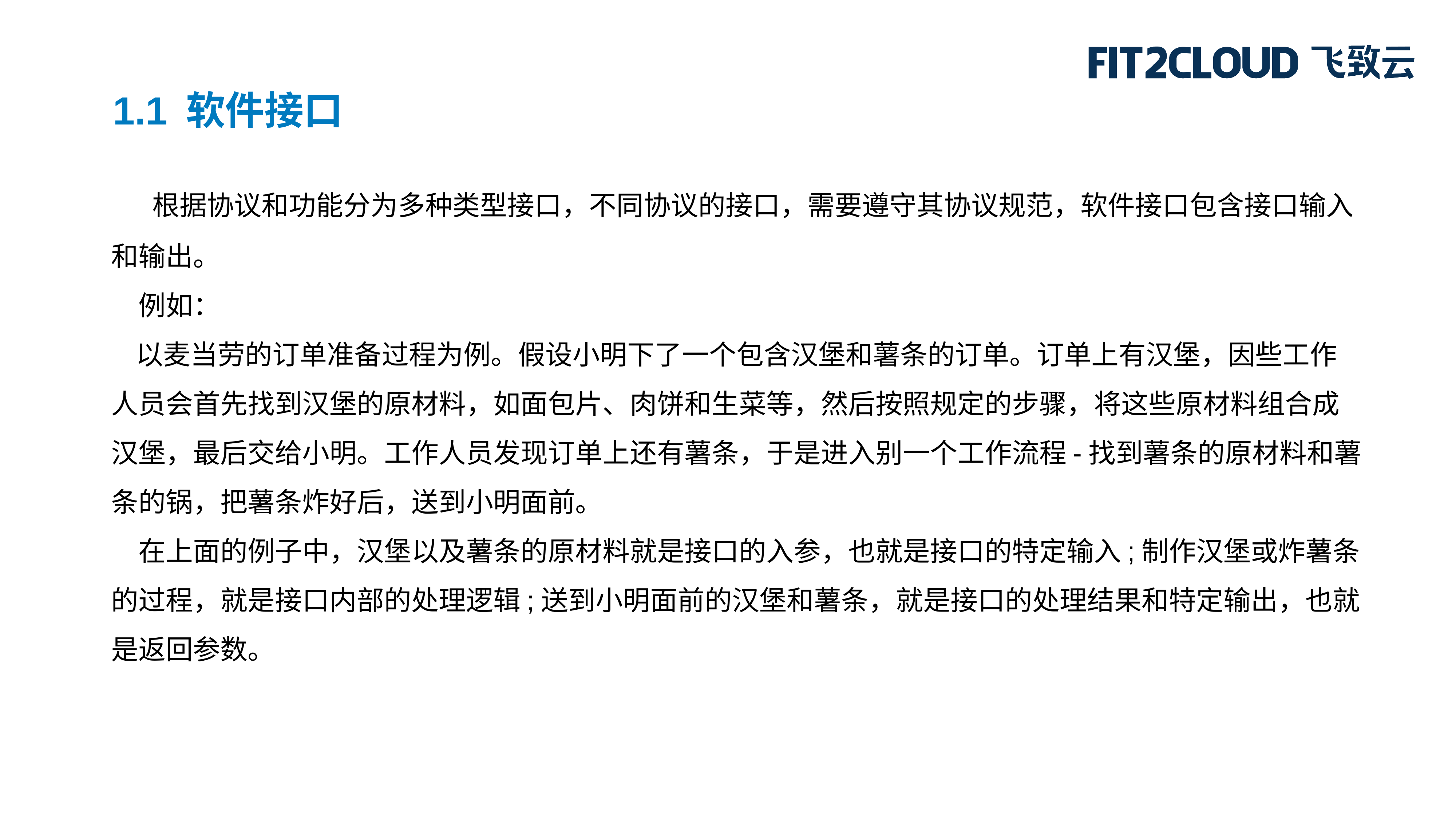

1.1 软件接口
    根据协议和功能分为多种类型接口，不同协议的接口，需要遵守其协议规范，软件接口包含接口输入和输出。
例如：
   以麦当劳的订单准备过程为例。假设小明下了一个包含汉堡和薯条的订单。订单上有汉堡，因些工作人员会首先找到汉堡的原材料，如面包片、肉饼和生菜等，然后按照规定的步骤，将这些原材料组合成汉堡，最后交给小明。工作人员发现订单上还有薯条，于是进入别一个工作流程-找到薯条的原材料和薯条的锅，把薯条炸好后，送到小明面前。
在上面的例子中，汉堡以及薯条的原材料就是接口的入参，也就是接口的特定输入;制作汉堡或炸薯条的过程，就是接口内部的处理逻辑;送到小明面前的汉堡和薯条，就是接口的处理结果和特定输出，也就是返回参数。